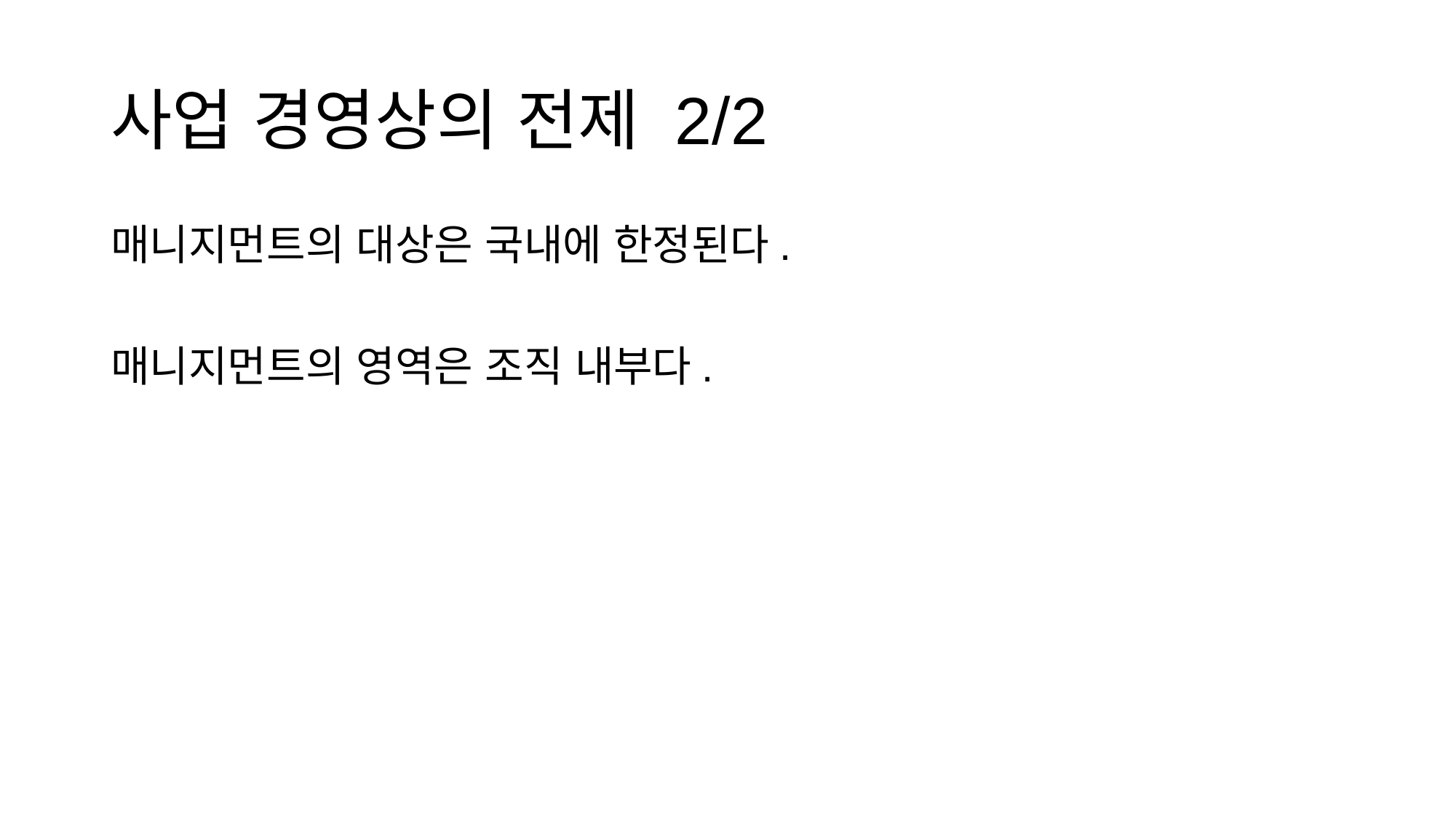

# 사업 경영상의 전제 2/2
매니지먼트의 대상은 국내에 한정된다.

매니지먼트의 영역은 조직 내부다.